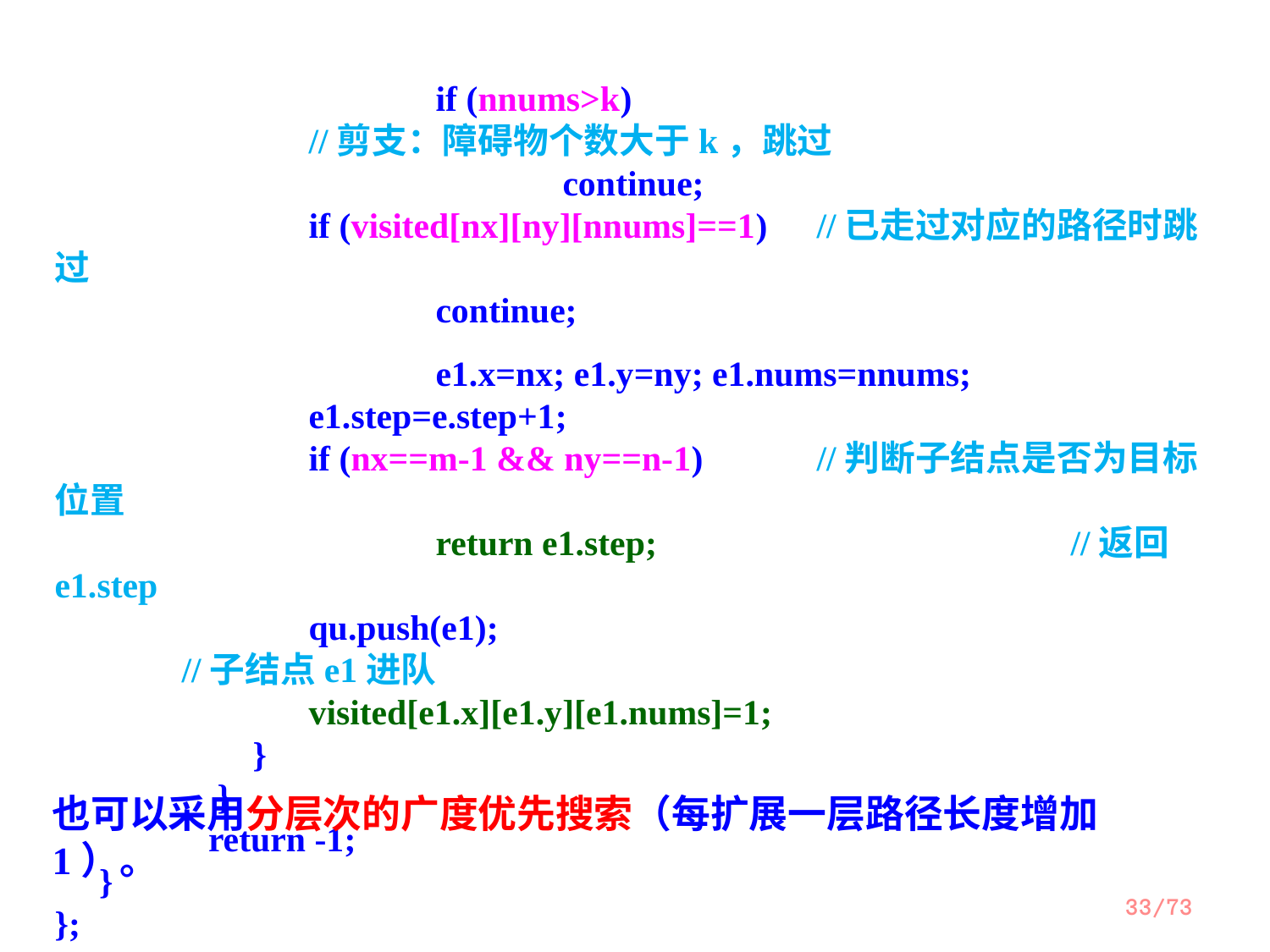

if (nnums>k)							//剪支：障碍物个数大于k，跳过
				continue;
        		if (visited[nx][ny][nnums]==1)     	//已走过对应的路径时跳过
         			continue;
			e1.x=nx; e1.y=ny; e1.nums=nnums;
        		e1.step=e.step+1;
        		if (nx==m-1 && ny==n-1)           	//判断子结点是否为目标位置
         			return e1.step;                   		//返回e1.step
        		qu.push(e1);							//子结点e1进队
         		visited[e1.x][e1.y][e1.nums]=1;
     	        }
    	    }
    	   return -1;
     }
};
也可以采用分层次的广度优先搜索（每扩展一层路径长度增加1）。
33/73